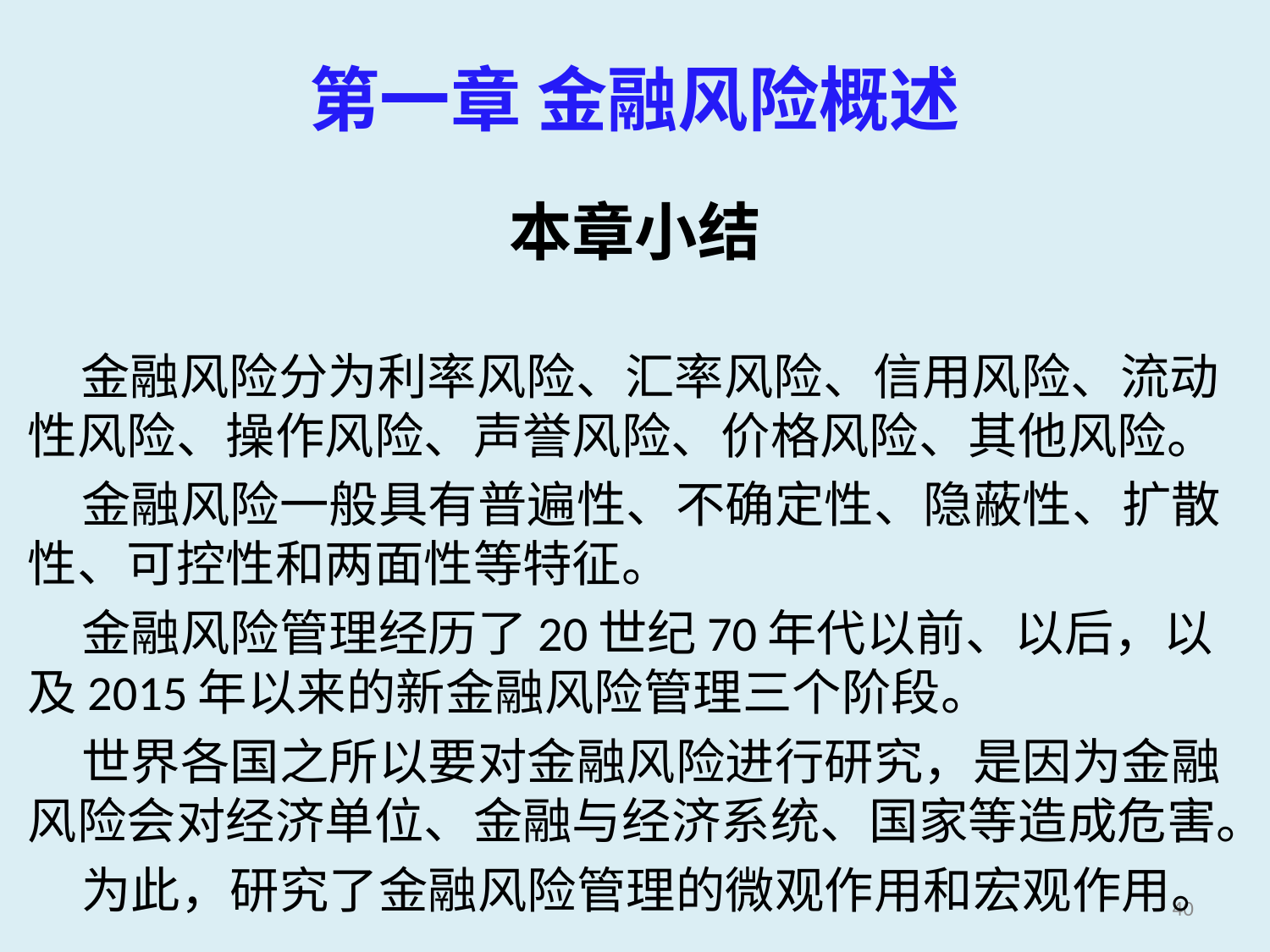

# 第一章 金融风险概述
本章小结

    金融风险分为利率风险、汇率风险、信用风险、流动性风险、操作风险、声誉风险、价格风险、其他风险。
    金融风险一般具有普遍性、不确定性、隐蔽性、扩散性、可控性和两面性等特征。
    金融风险管理经历了20世纪70年代以前、以后，以及2015年以来的新金融风险管理三个阶段。
    世界各国之所以要对金融风险进行研究，是因为金融风险会对经济单位、金融与经济系统、国家等造成危害。
    为此，研究了金融风险管理的微观作用和宏观作用。

40